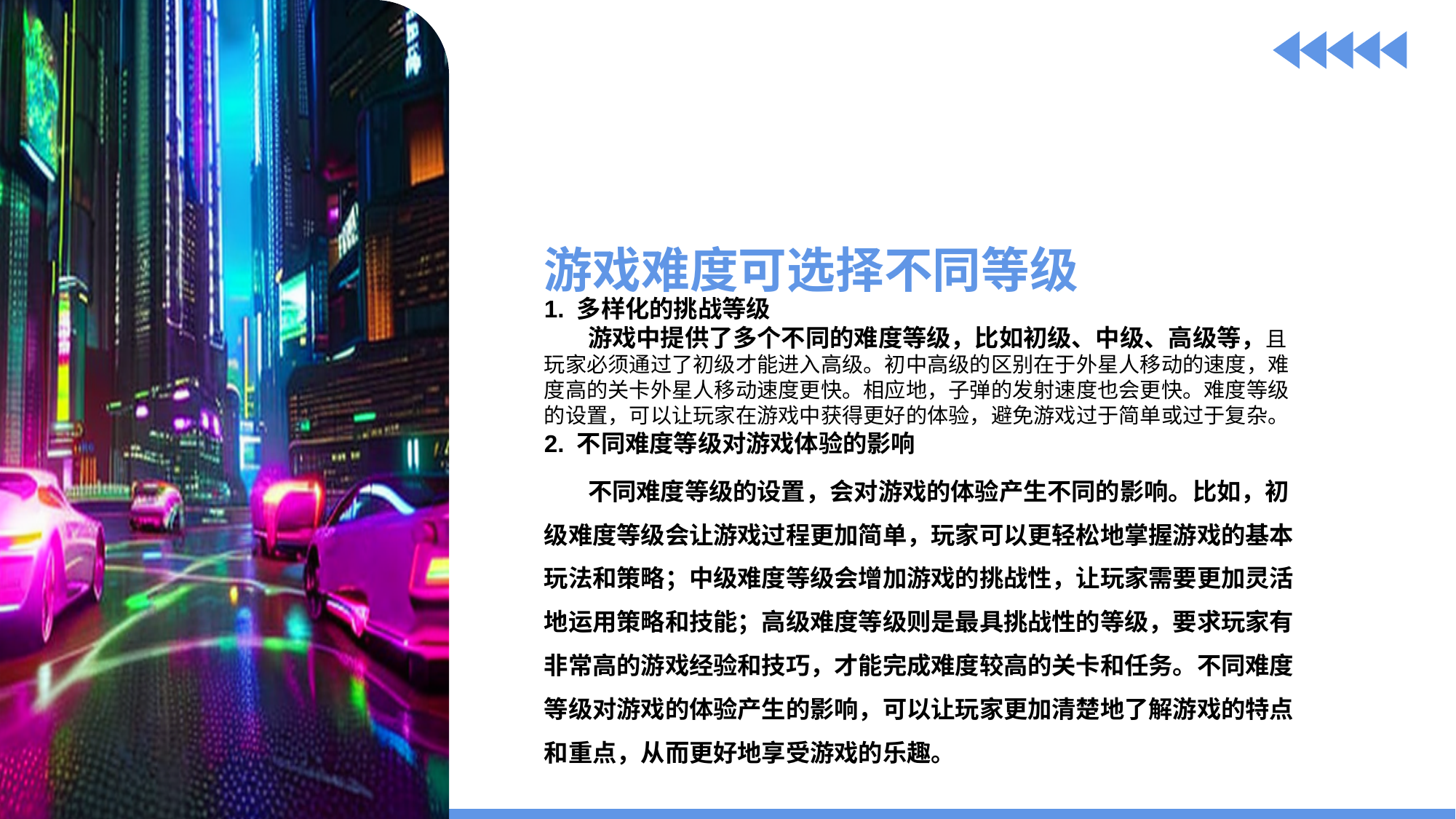

游戏难度可选择不同等级

1. 多样化的挑战等级
       游戏中提供了多个不同的难度等级，比如初级、中级、高级等，且玩家必须通过了初级才能进入高级。初中高级的区别在于外星人移动的速度，难度高的关卡外星人移动速度更快。相应地，子弹的发射速度也会更快。难度等级的设置，可以让玩家在游戏中获得更好的体验，避免游戏过于简单或过于复杂。
2. 不同难度等级对游戏体验的影响
       不同难度等级的设置，会对游戏的体验产生不同的影响。比如，初级难度等级会让游戏过程更加简单，玩家可以更轻松地掌握游戏的基本玩法和策略；中级难度等级会增加游戏的挑战性，让玩家需要更加灵活地运用策略和技能；高级难度等级则是最具挑战性的等级，要求玩家有非常高的游戏经验和技巧，才能完成难度较高的关卡和任务。不同难度等级对游戏的体验产生的影响，可以让玩家更加清楚地了解游戏的特点和重点，从而更好地享受游戏的乐趣。